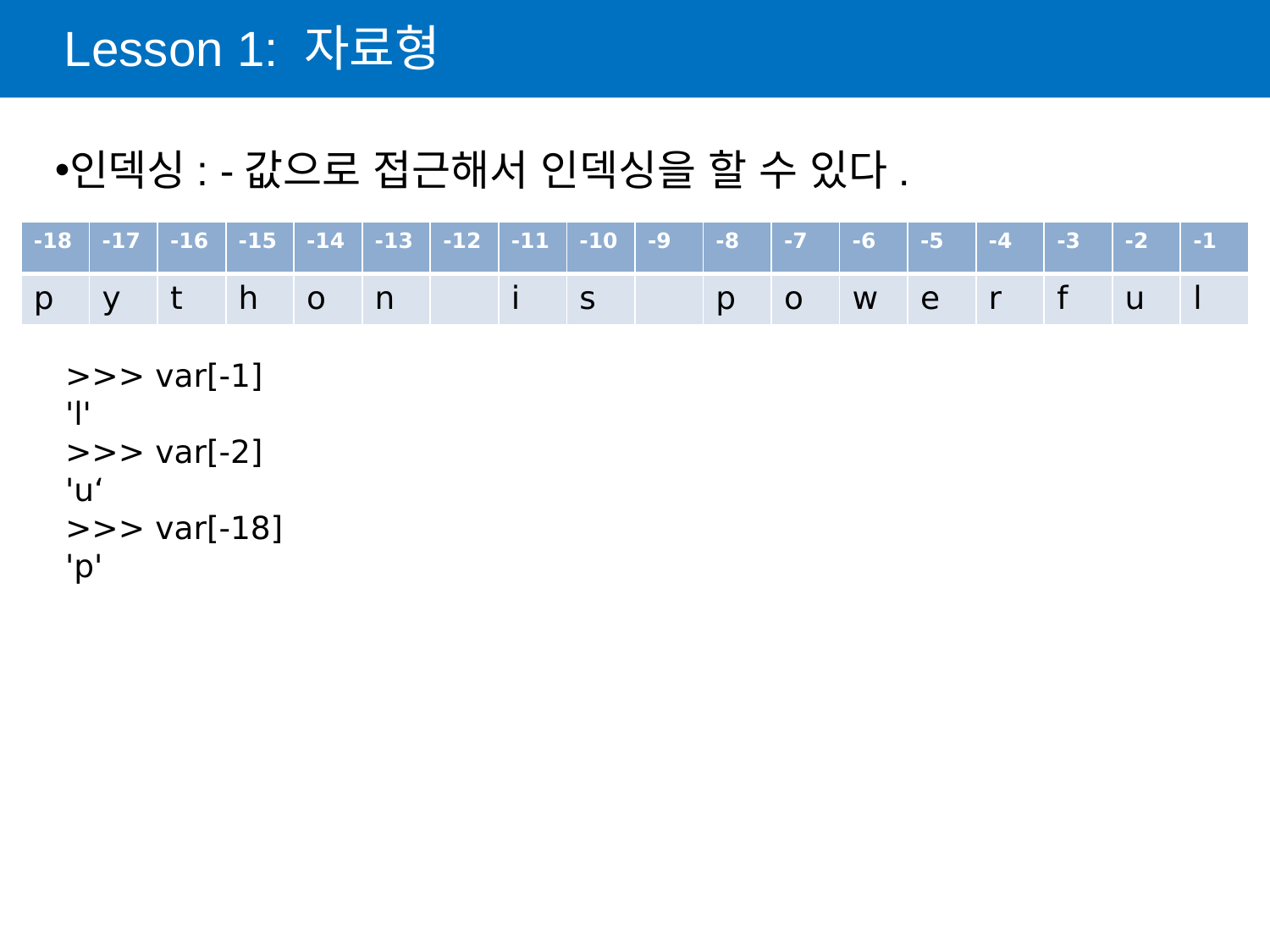

# Lesson 1: 자료형
인덱싱: -값으로 접근해서 인덱싱을 할 수 있다.

| -18 | -17 | -16 | -15 | -14 | -13 | -12 | -11 | -10 | -9 | -8 | -7 | -6 | -5 | -4 | -3 | -2 | -1 |
| --- | --- | --- | --- | --- | --- | --- | --- | --- | --- | --- | --- | --- | --- | --- | --- | --- | --- |
| p | y | t | h | o | n |  | i | s |  | p | o | w | e | r | f | u | l |
>>> var[-1]
'l'
>>> var[-2]
'u‘
>>> var[-18]
'p'